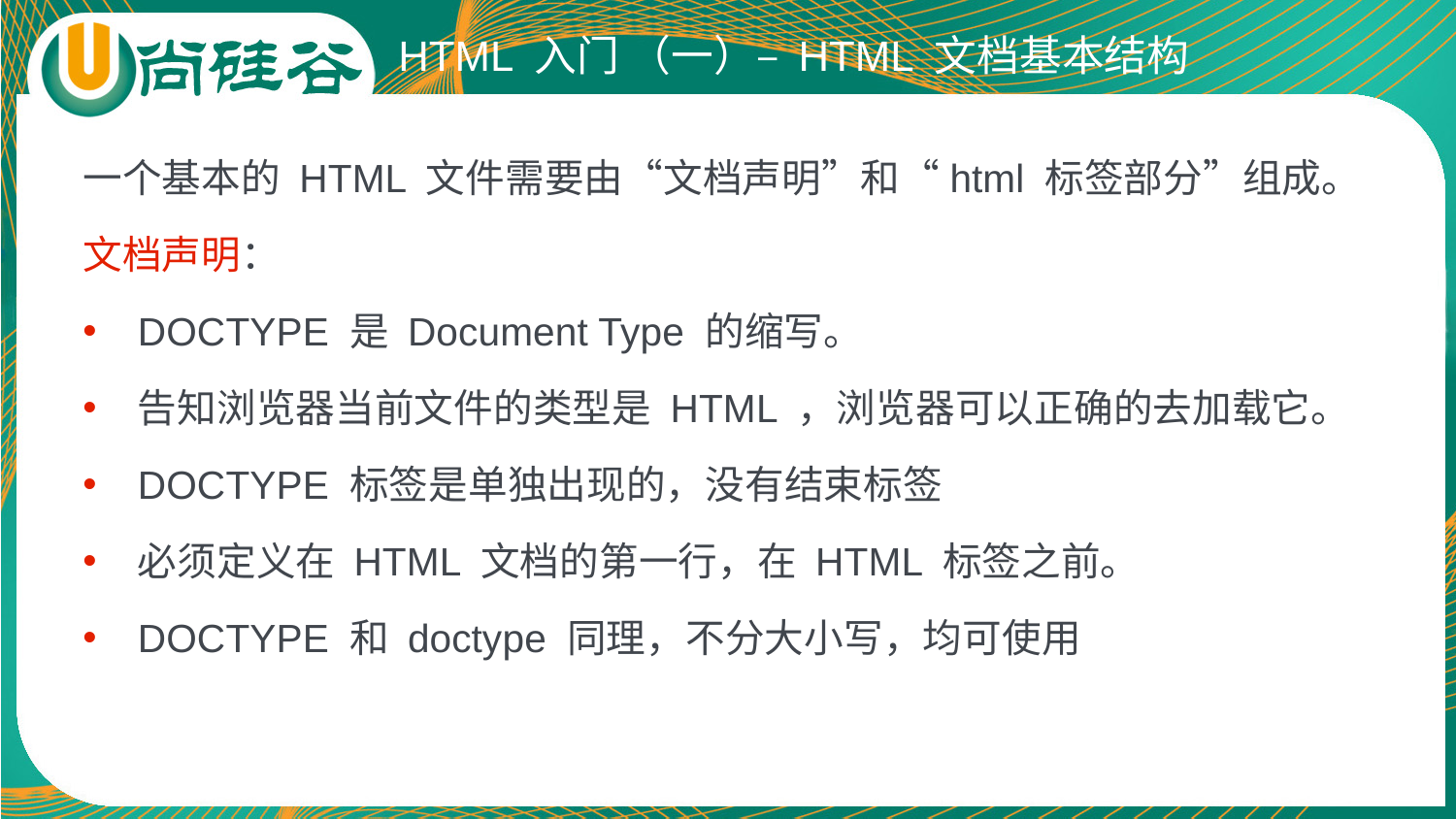

# HTML 入门 （一）– HTML 文档基本结构
一个基本的 HTML 文件需要由“文档声明”和“html 标签部分”组成。
文档声明：
DOCTYPE 是 Document Type 的缩写。
告知浏览器当前文件的类型是 HTML ，浏览器可以正确的去加载它。
DOCTYPE 标签是单独出现的，没有结束标签
必须定义在 HTML 文档的第一行，在 HTML 标签之前。
DOCTYPE 和 doctype 同理，不分大小写，均可使用